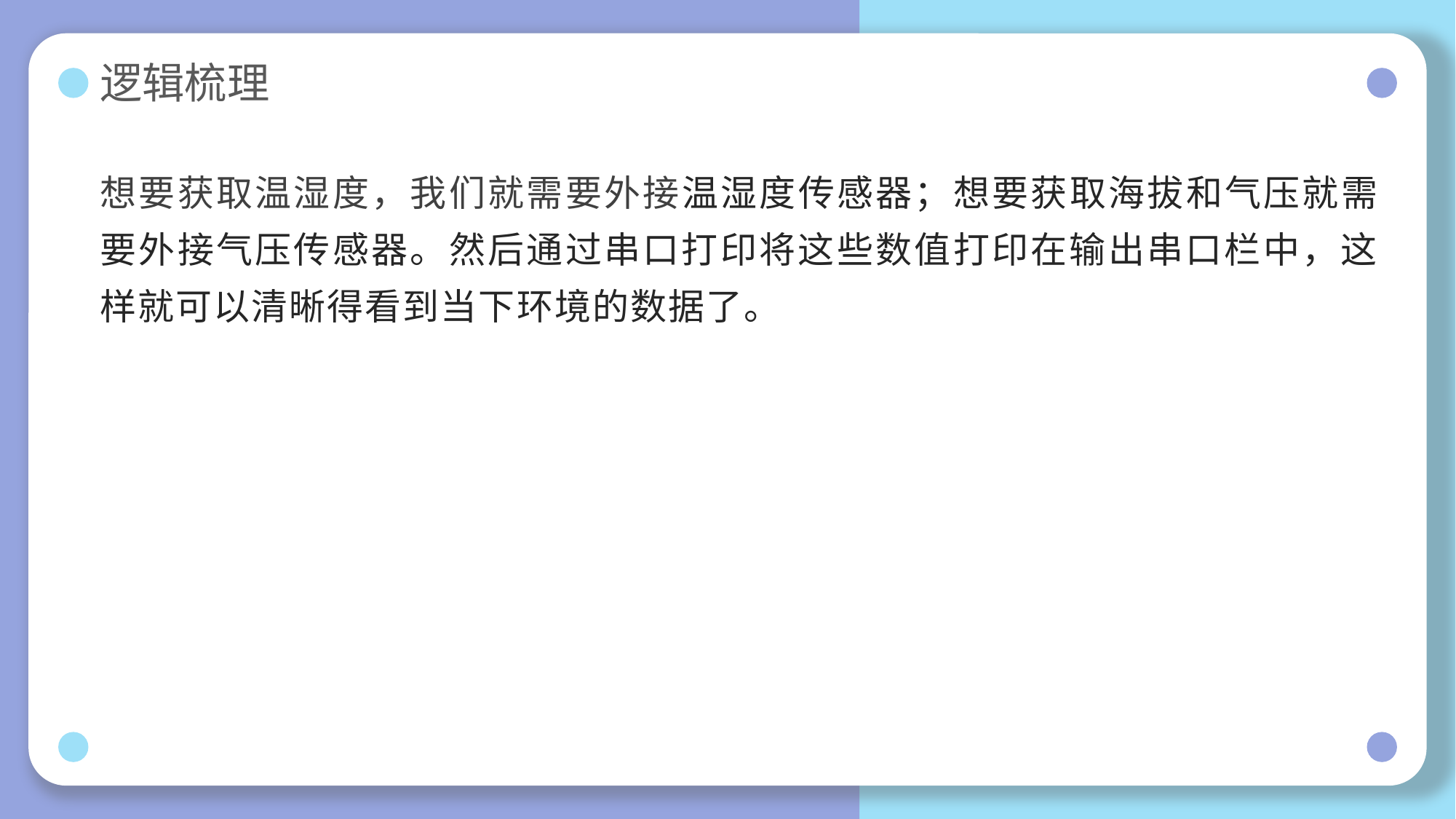

# 逻辑梳理
想要获取温湿度，我们就需要外接温湿度传感器；想要获取海拔和气压就需要外接气压传感器。然后通过串口打印将这些数值打印在输出串口栏中，这样就可以清晰得看到当下环境的数据了。